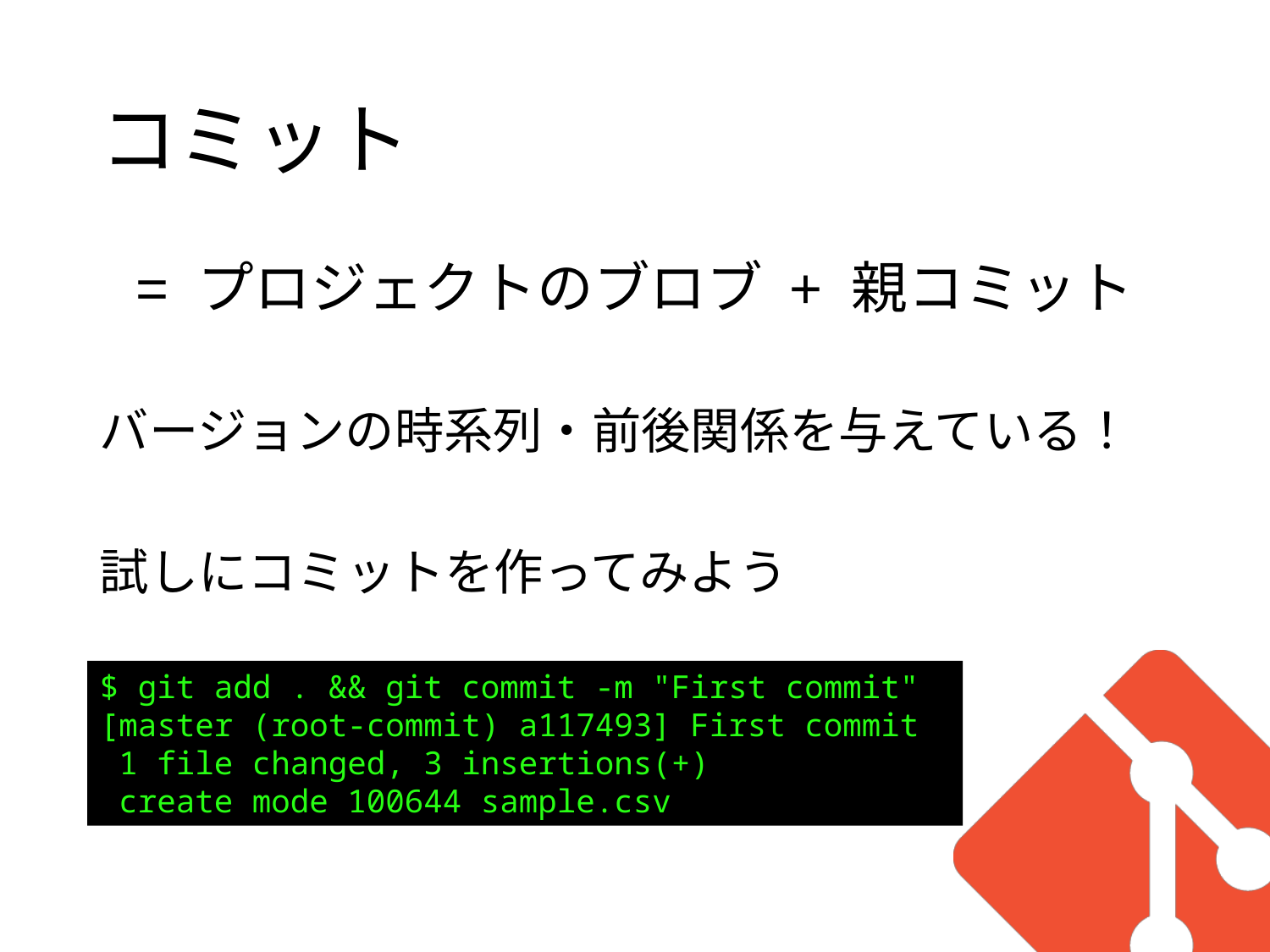

# コミット
= プロジェクトのブロブ + 親コミット
バージョンの時系列・前後関係を与えている！

試しにコミットを作ってみよう
$ git add . && git commit -m "First commit"
[master (root-commit) a117493] First commit
 1 file changed, 3 insertions(+)
 create mode 100644 sample.csv